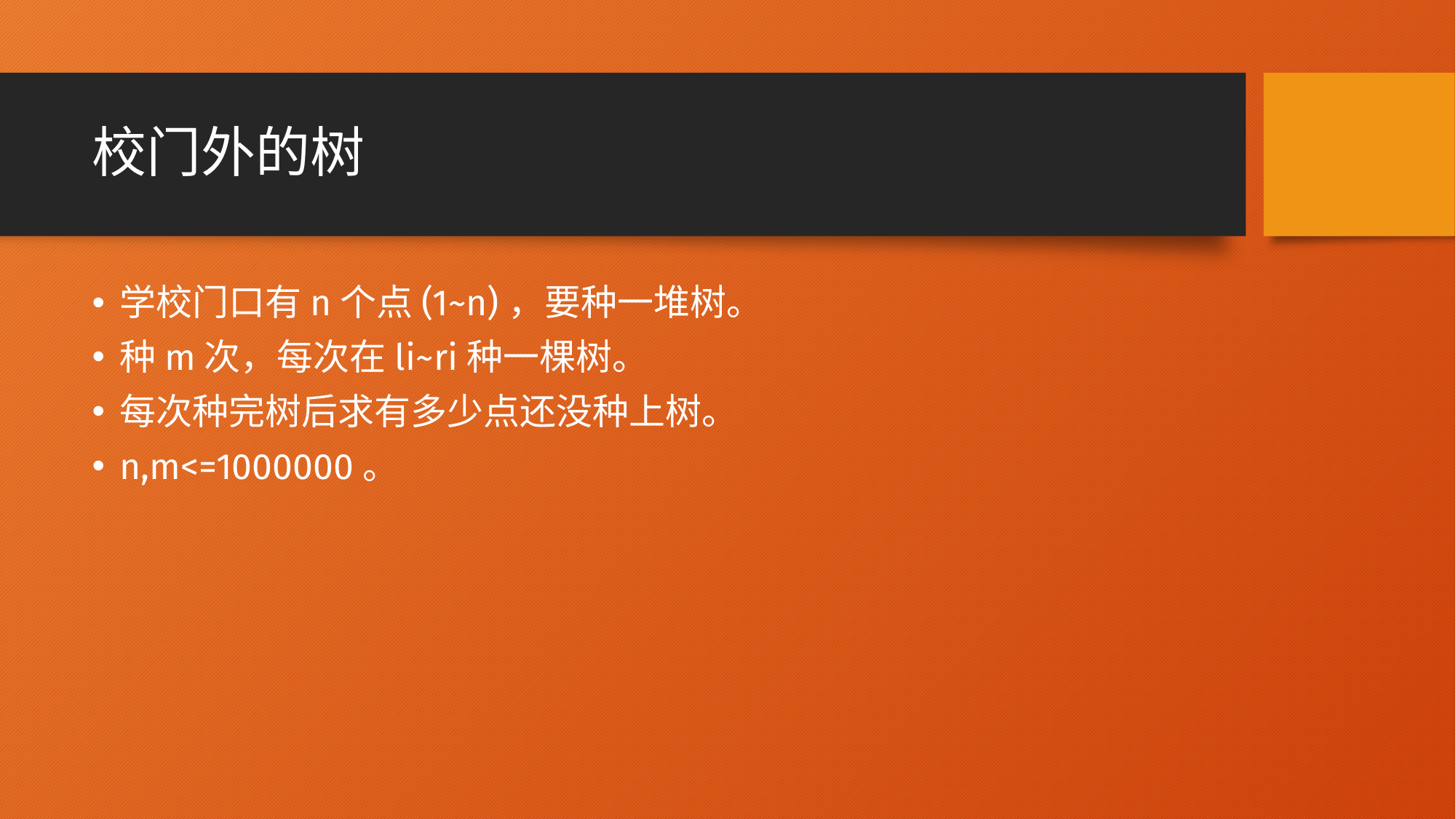

# 校门外的树
学校门口有n个点(1~n)，要种一堆树。
种m次，每次在li~ri种一棵树。
每次种完树后求有多少点还没种上树。
n,m<=1000000。